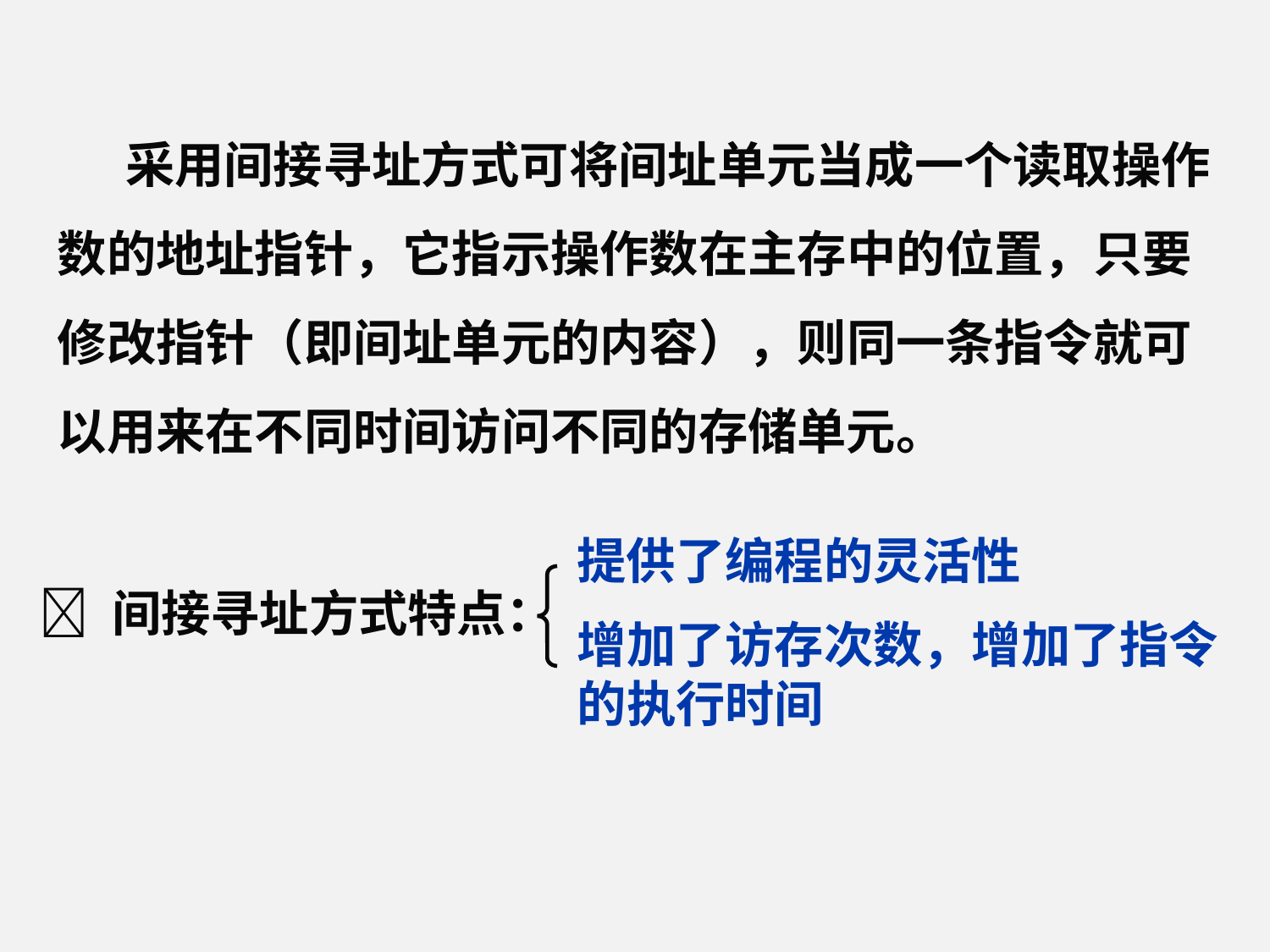

采用间接寻址方式可将间址单元当成一个读取操作数的地址指针，它指示操作数在主存中的位置，只要修改指针（即间址单元的内容），则同一条指令就可以用来在不同时间访问不同的存储单元。
提供了编程的灵活性
增加了访存次数，增加了指令的执行时间

• 间接寻址方式特点：
71